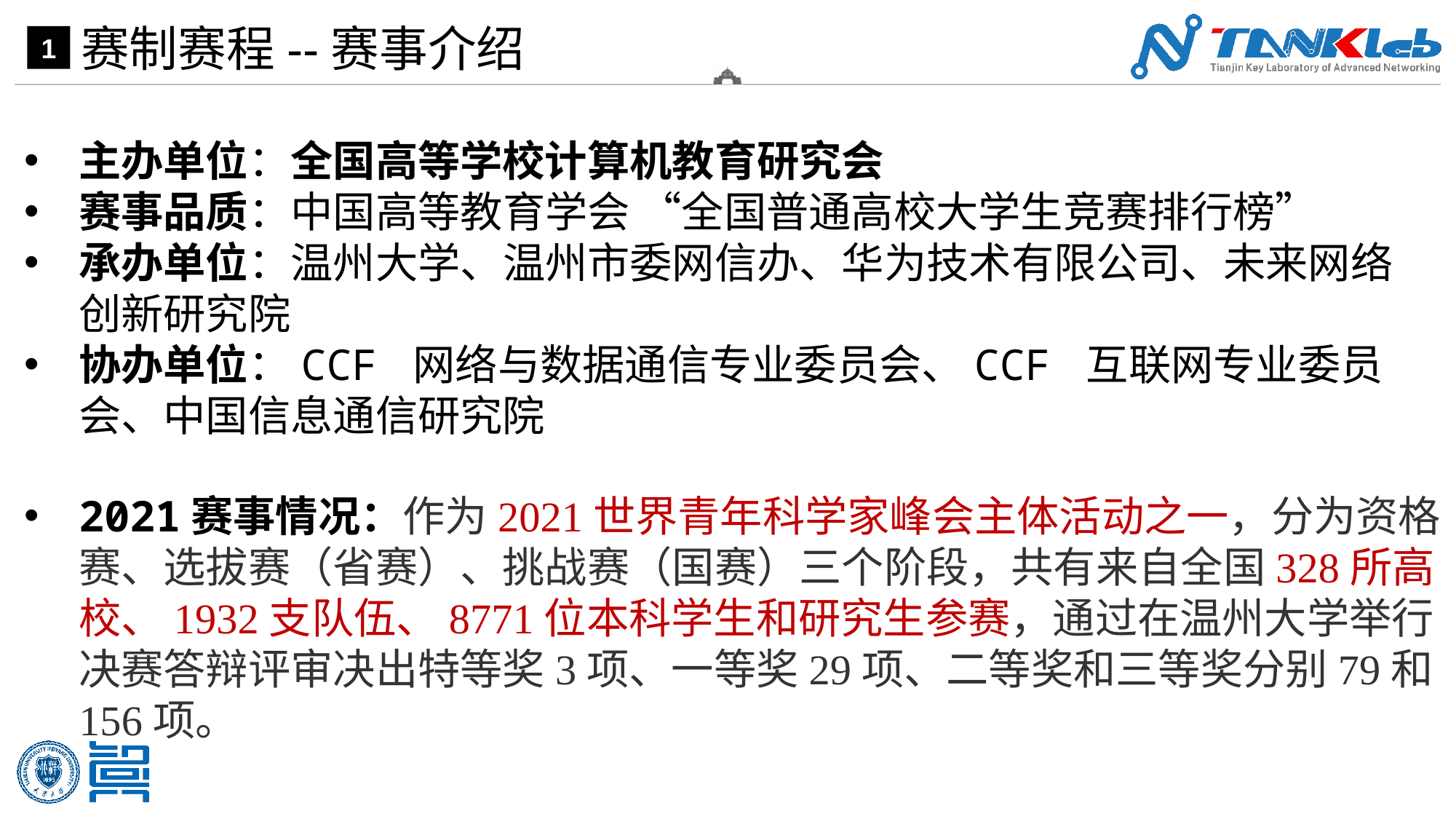

赛制赛程--赛事介绍
1
主办单位：全国高等学校计算机教育研究会
赛事品质：中国高等教育学会 “全国普通高校大学生竞赛排行榜”
承办单位：温州大学、温州市委网信办、华为技术有限公司、未来网络创新研究院
协办单位：CCF 网络与数据通信专业委员会、CCF 互联网专业委员会、中国信息通信研究院
2021赛事情况：作为2021世界青年科学家峰会主体活动之一，分为资格赛、选拔赛（省赛）、挑战赛（国赛）三个阶段，共有来自全国328所高校、1932支队伍、8771位本科学生和研究生参赛，通过在温州大学举行决赛答辩评审决出特等奖3项、一等奖29项、二等奖和三等奖分别79和156项。